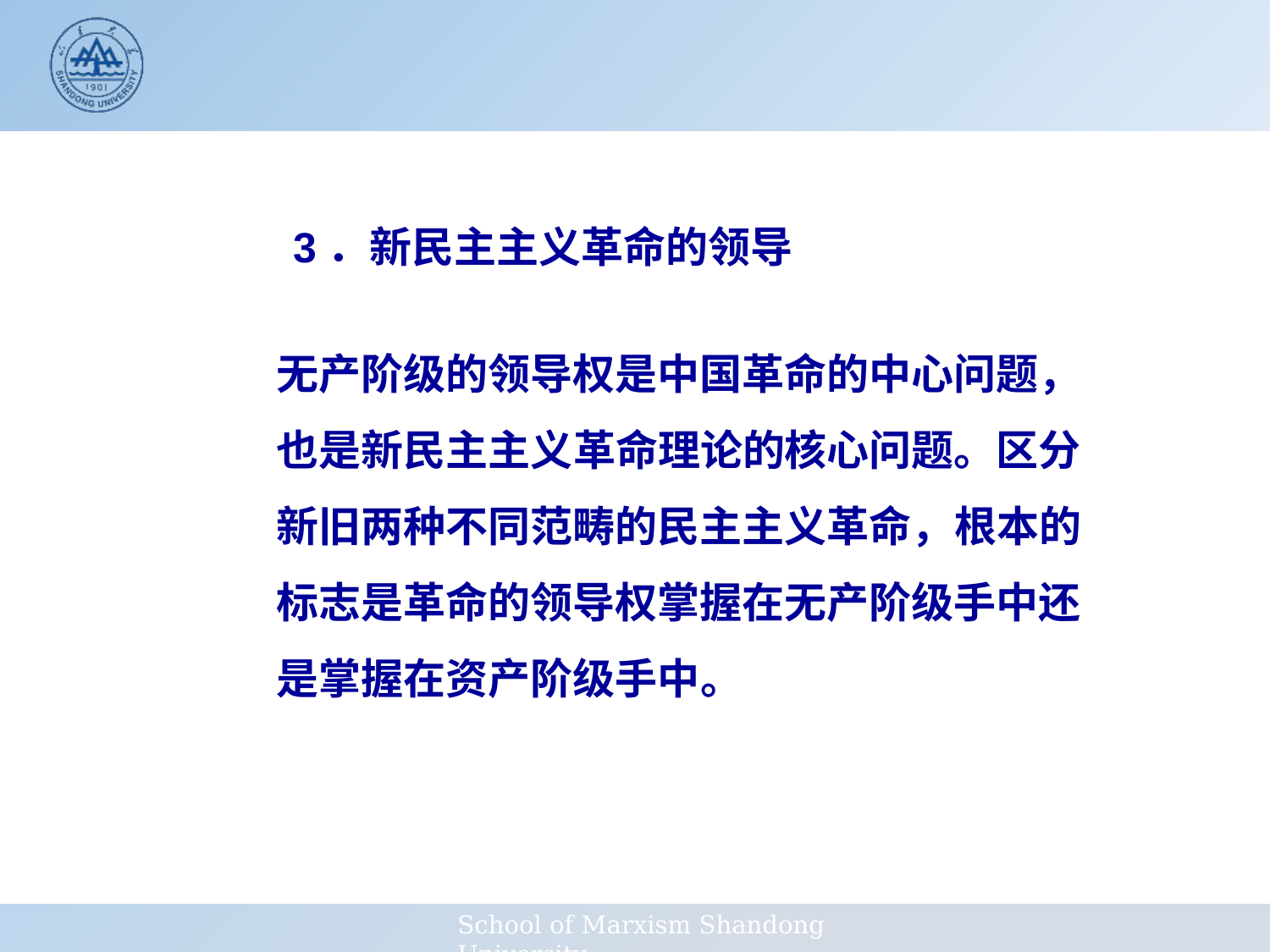

3．新民主主义革命的领导
无产阶级的领导权是中国革命的中心问题，也是新民主主义革命理论的核心问题。区分新旧两种不同范畴的民主主义革命，根本的标志是革命的领导权掌握在无产阶级手中还是掌握在资产阶级手中。